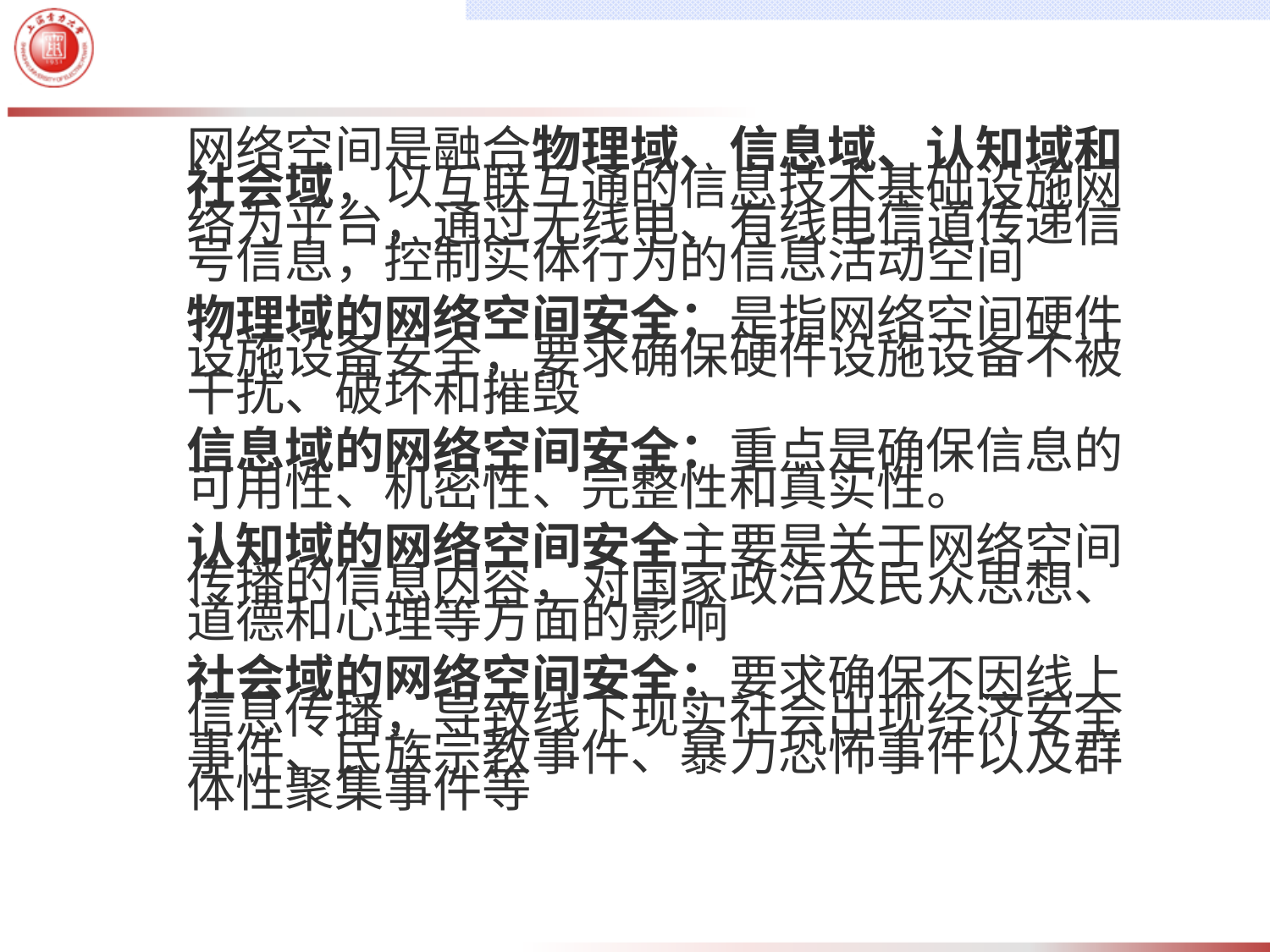

网络空间是融合物理域、信息域、认知域和社会域，以互联互通的信息技术基础设施网络为平台，通过无线电、有线电信道传递信号信息，控制实体行为的信息活动空间
物理域的网络空间安全：是指网络空间硬件设施设备安全，要求确保硬件设施设备不被干扰、破坏和摧毁
信息域的网络空间安全：重点是确保信息的可用性、机密性、完整性和真实性。
认知域的网络空间安全主要是关于网络空间传播的信息内容，对国家政治及民众思想、道德和心理等方面的影响
社会域的网络空间安全：要求确保不因线上信息传播，导致线下现实社会出现经济安全事件、民族宗教事件、暴力恐怖事件以及群体性聚集事件等